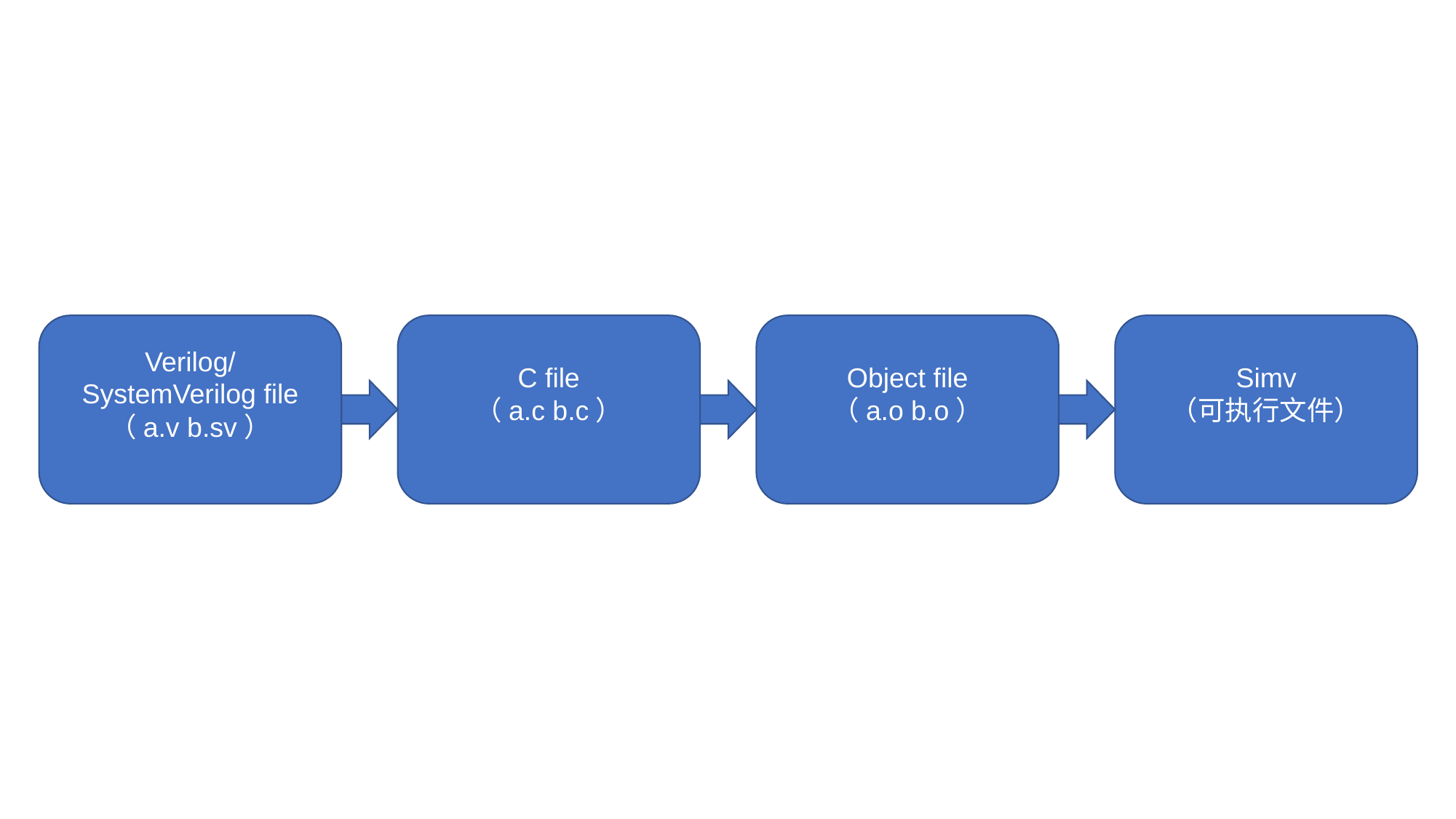

Verilog/SystemVerilog file
（a.v b.sv）

C file
（a.c b.c）

Object file
（a.o b.o）

Simv
（可执行文件）